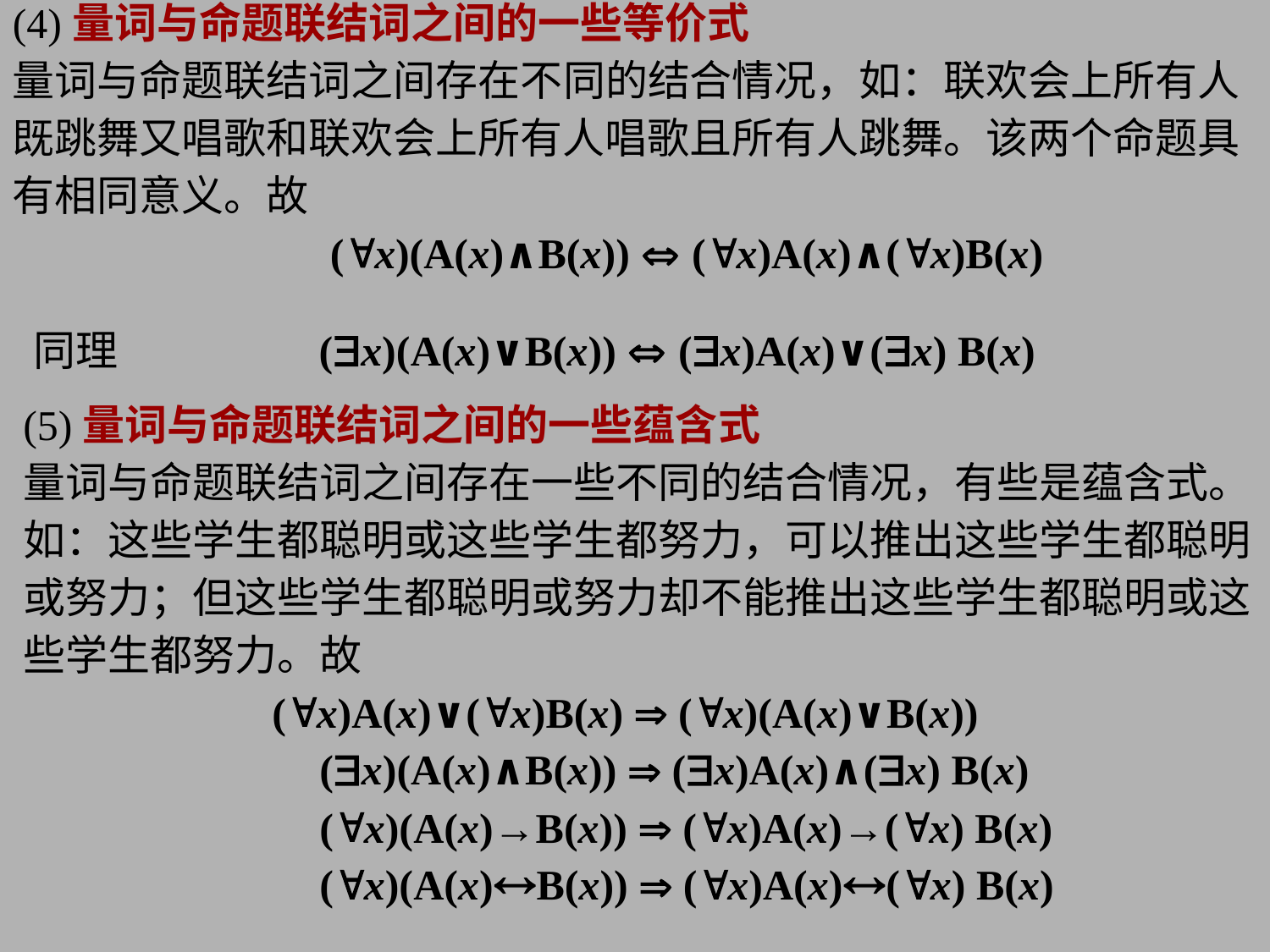

(4)量词与命题联结词之间的一些等价式
量词与命题联结词之间存在不同的结合情况，如：联欢会上所有人
既跳舞又唱歌和联欢会上所有人唱歌且所有人跳舞。该两个命题具
有相同意义。故
                              (∀x)(A(x)∧B(x)) ⇔ (∀x)A(x)∧(∀x)B(x)
同理                    (∃x)(A(x)∨B(x)) ⇔ (∃x)A(x)∨(∃x) B(x)
(5)量词与命题联结词之间的一些蕴含式
量词与命题联结词之间存在一些不同的结合情况，有些是蕴含式。
如：这些学生都聪明或这些学生都努力，可以推出这些学生都聪明
或努力；但这些学生都聪明或努力却不能推出这些学生都聪明或这
些学生都努力。故
                            (∀x)A(x)∨(∀x)B(x) ⇒ (∀x)(A(x)∨B(x))
                            (∃x)(A(x)∧B(x)) ⇒ (∃x)A(x)∧(∃x) B(x)
                            (∀x)(A(x)→B(x)) ⇒ (∀x)A(x)→(∀x) B(x)
                            (∀x)(A(x)↔B(x)) ⇒ (∀x)A(x)↔(∀x) B(x)